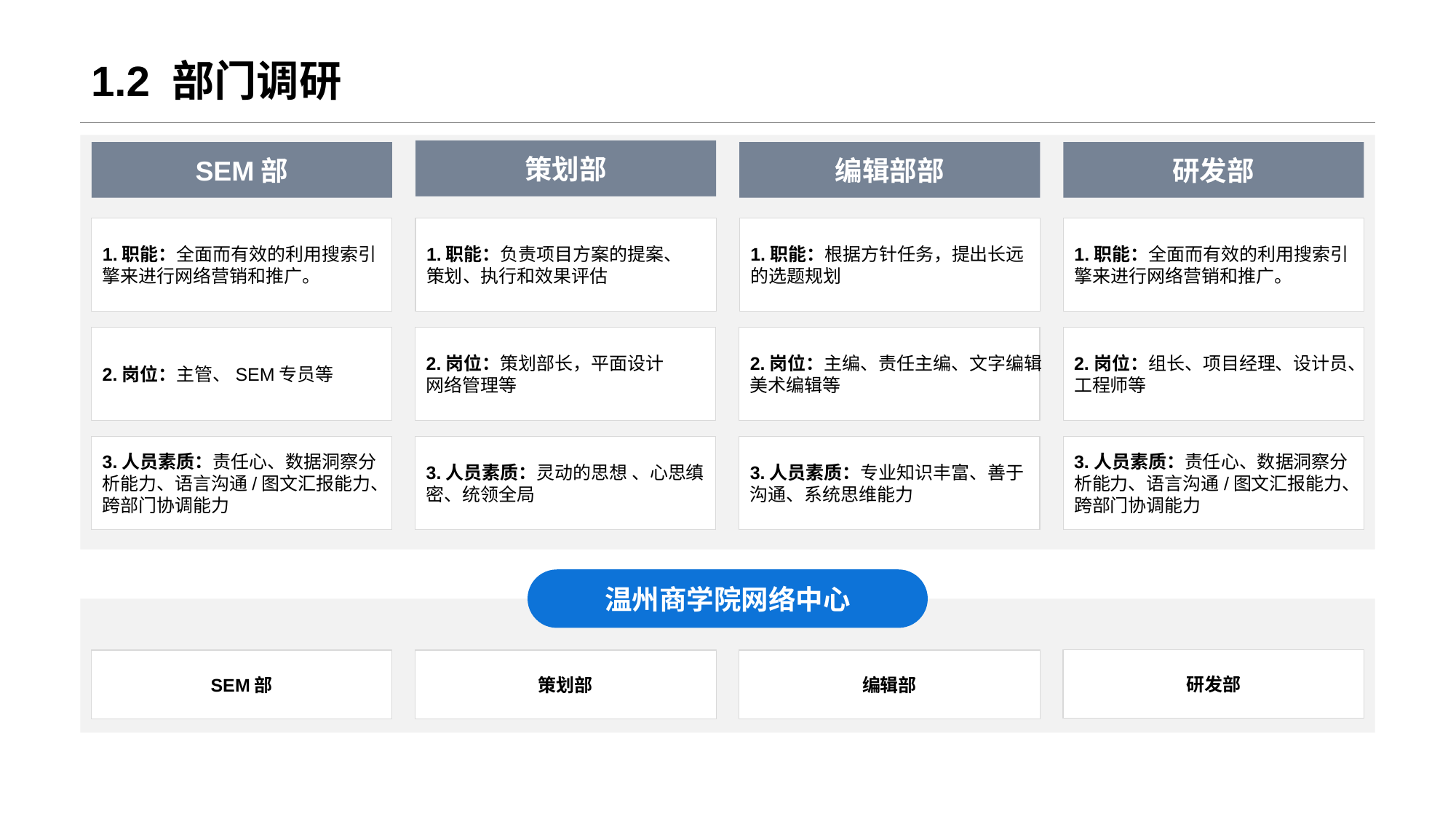

# 1.2 部门调研

策划部
SEM部
编辑部部
研发部
1.职能：全面而有效的利用搜索引
擎来进行网络营销和推广。
2.岗位：组长、项目经理、设计员、
工程师等
3.人员素质：责任心、数据洞察分
析能力、语言沟通/图文汇报能力、
跨部门协调能力
1.职能：全面而有效的利用搜索引
擎来进行网络营销和推广。
2.岗位：主管、SEM专员等
3.人员素质：责任心、数据洞察分
析能力、语言沟通/图文汇报能力、
跨部门协调能力
1.职能：负责项目方案的提案、
策划、执行和效果评估
2.岗位：策划部长，平面设计
网络管理等
3.人员素质：灵动的思想 、心思缜
密、统领全局
1.职能：根据方针任务，提出长远
的选题规划
2.岗位：主编、责任主编、文字编辑
美术编辑等
3.人员素质：专业知识丰富、善于
沟通、系统思维能力
温州商学院网络中心

研发部
SEM部
策划部
编辑部